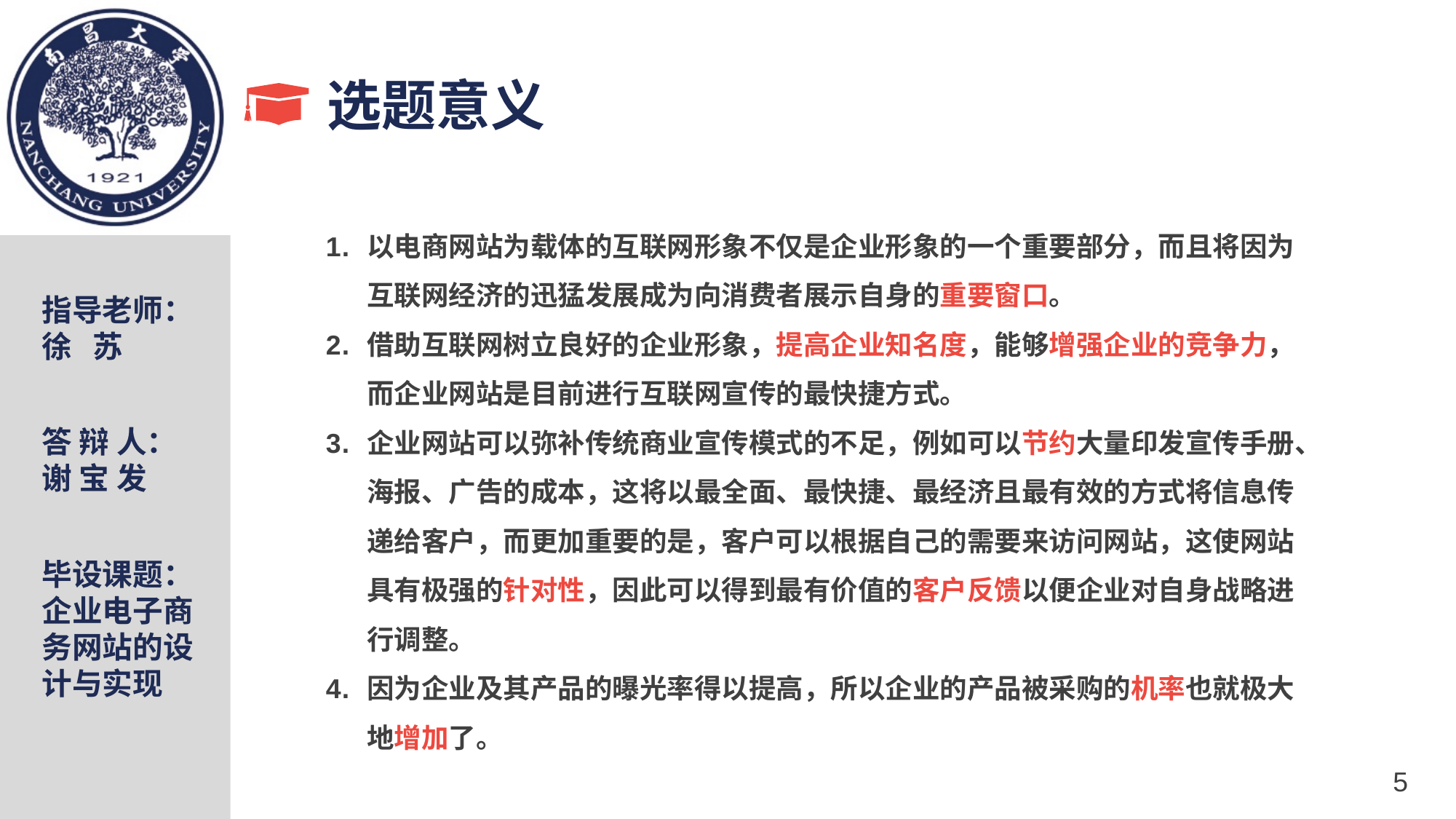

选题意义

以电商网站为载体的互联网形象不仅是企业形象的一个重要部分，而且将因为互联网经济的迅猛发展成为向消费者展示自身的重要窗口。
借助互联网树立良好的企业形象，提高企业知名度，能够增强企业的竞争力，而企业网站是目前进行互联网宣传的最快捷方式。
企业网站可以弥补传统商业宣传模式的不足，例如可以节约大量印发宣传手册、海报、广告的成本，这将以最全面、最快捷、最经济且最有效的方式将信息传递给客户，而更加重要的是，客户可以根据自己的需要来访问网站，这使网站具有极强的针对性，因此可以得到最有价值的客户反馈以便企业对自身战略进行调整。
因为企业及其产品的曝光率得以提高，所以企业的产品被采购的机率也就极大地增加了。